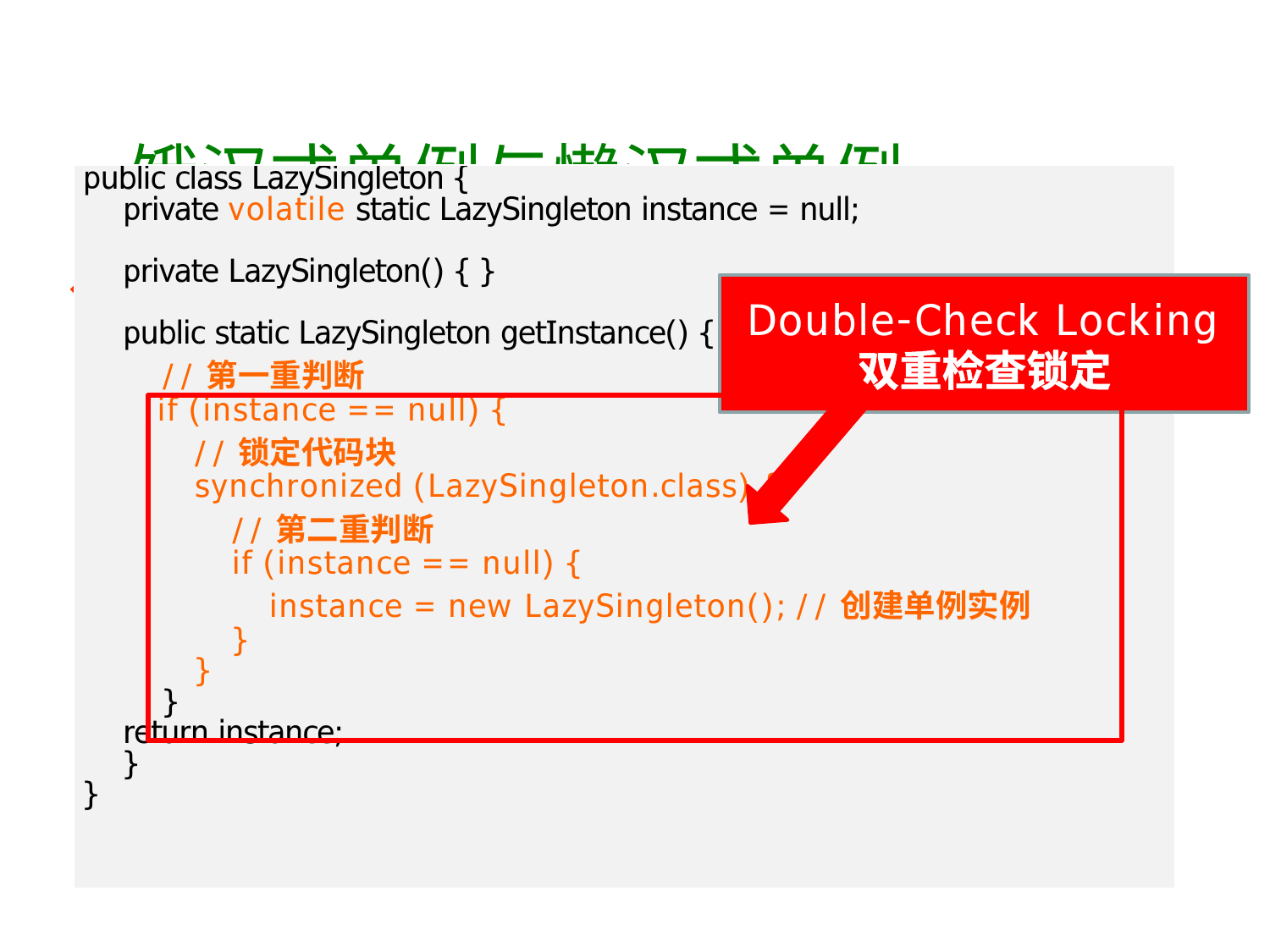

# 饿汉式单例与懒汉式单例
| public class LazySingleton { private volatile static LazySingleton instance = null; private LazySingleton() { } public static LazySingleton getInstance() { //第一重判断 if (instance == null) { //锁定代码块 synchronized (LazySingleton.class) { //第二重判断 if (instance == null) { instance = new LazySingleton(); //创建单例实例 } } } return instance; } } |
| --- |
懒汉式单例类与双重检查锁定
延迟加载
Double-Check Locking
双重检查锁定